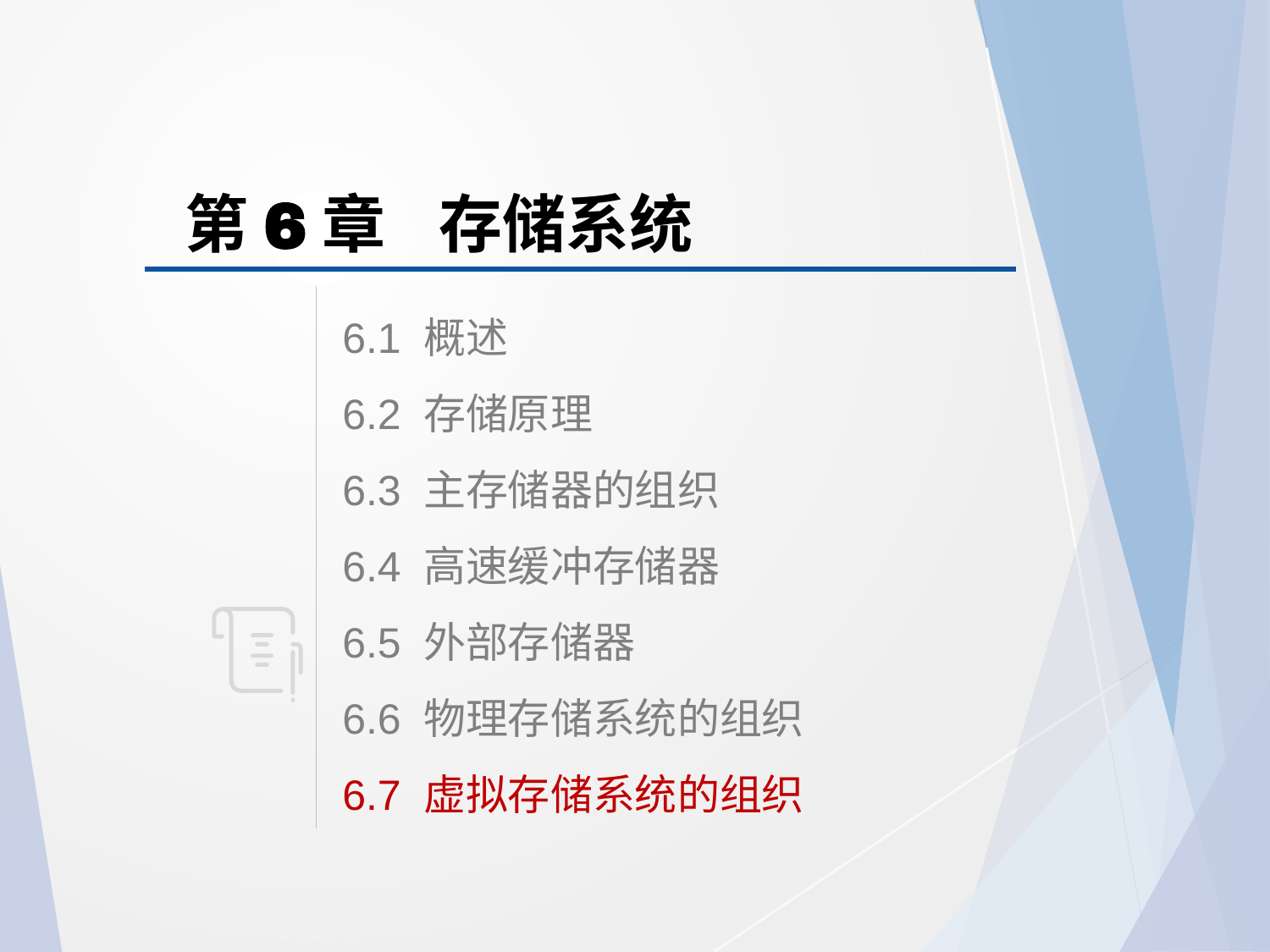

第6章	存储系统
6.1 概述
6.2 存储原理
6.3 主存储器的组织
6.4 高速缓冲存储器
6.5 外部存储器
6.6 物理存储系统的组织
6.7 虚拟存储系统的组织